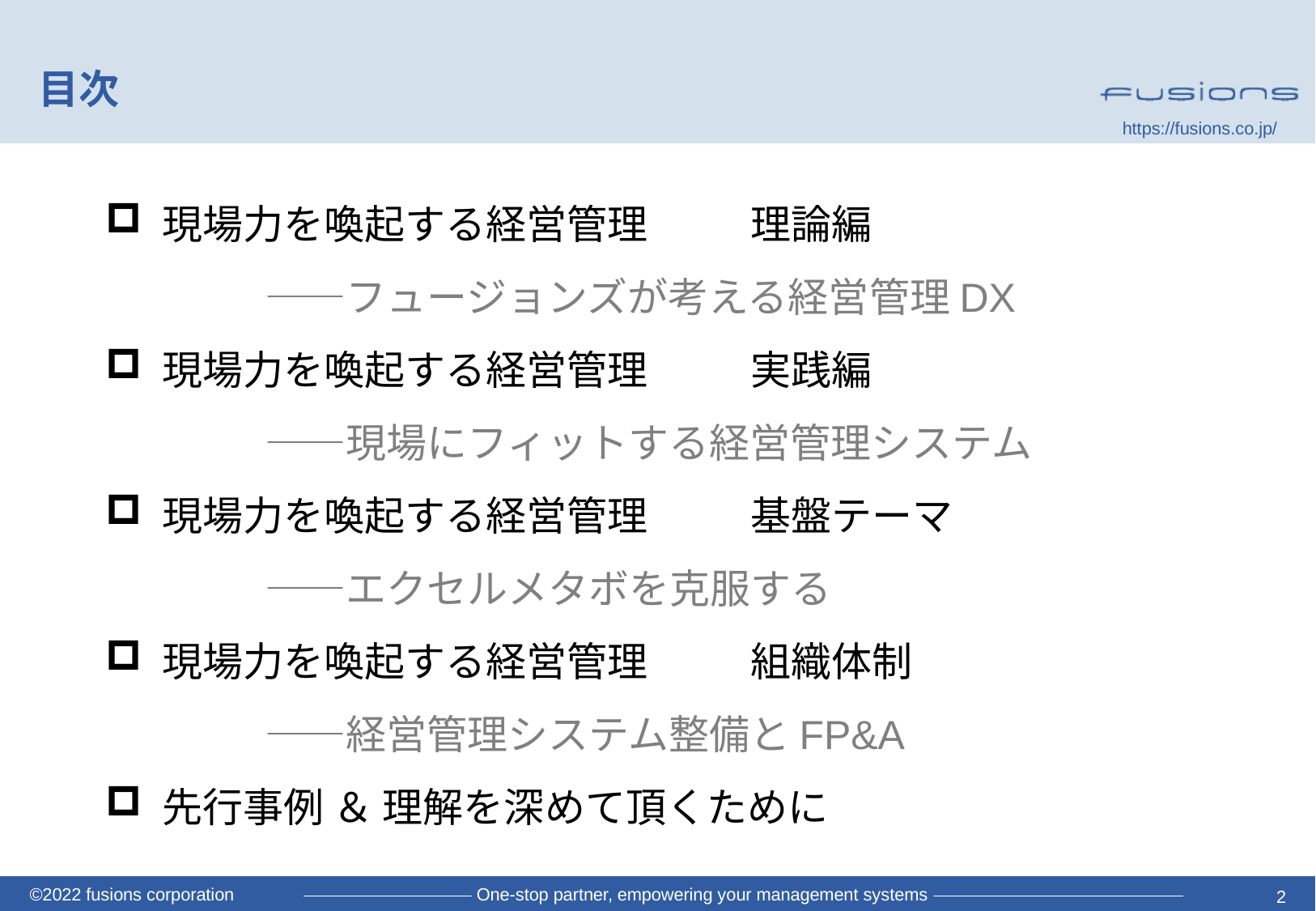

# 目次
 現場力を喚起する経営管理	理論編
	――フュージョンズが考える経営管理DX
 現場力を喚起する経営管理	実践編
	――現場にフィットする経営管理システム
 現場力を喚起する経営管理	基盤テーマ
	――エクセルメタボを克服する
 現場力を喚起する経営管理	組織体制
	――経営管理システム整備とFP&A
 先行事例 ＆ 理解を深めて頂くために